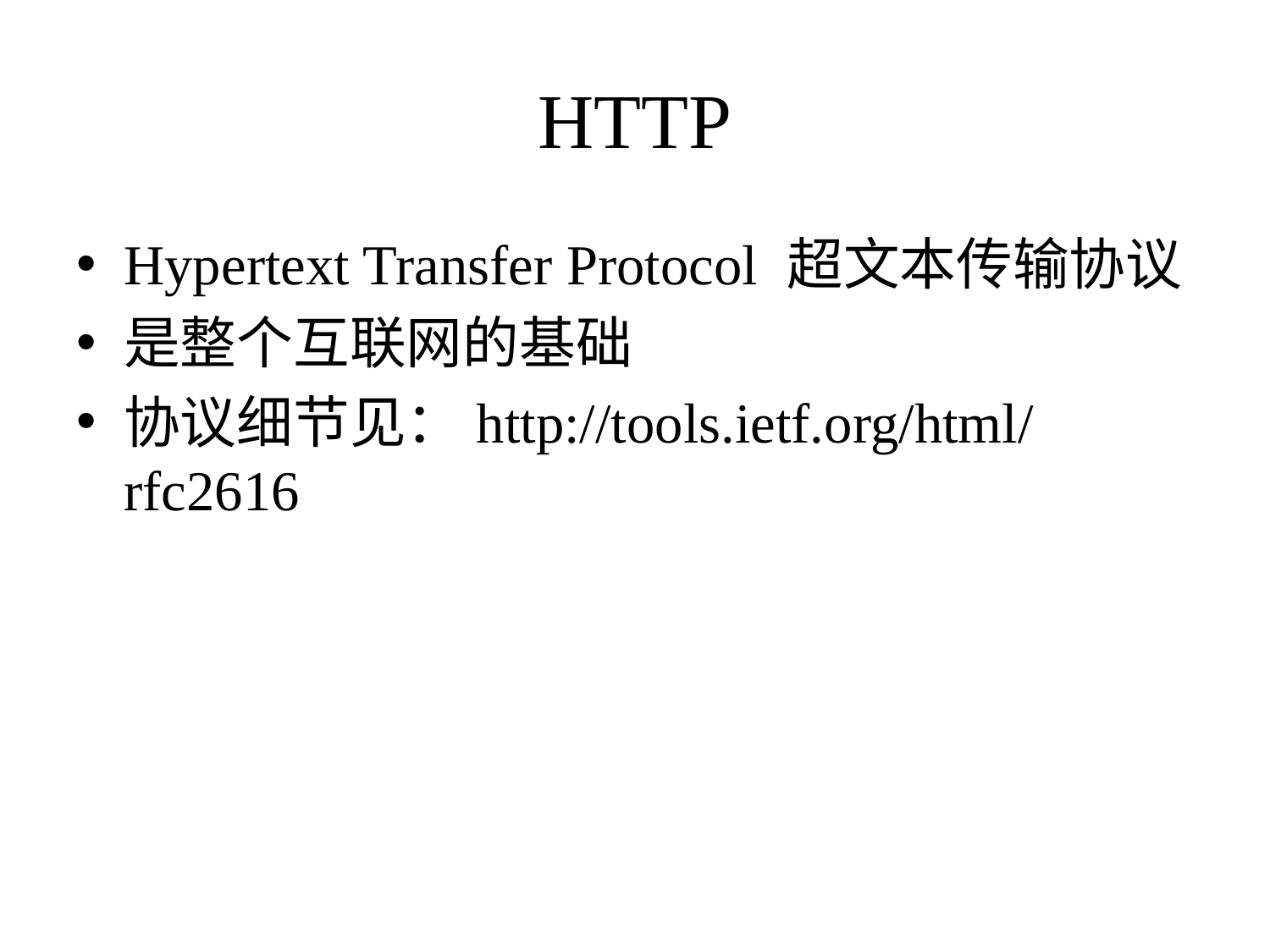

# HTTP
Hypertext Transfer Protocol 超文本传输协议
是整个互联网的基础
协议细节见：http://tools.ietf.org/html/rfc2616